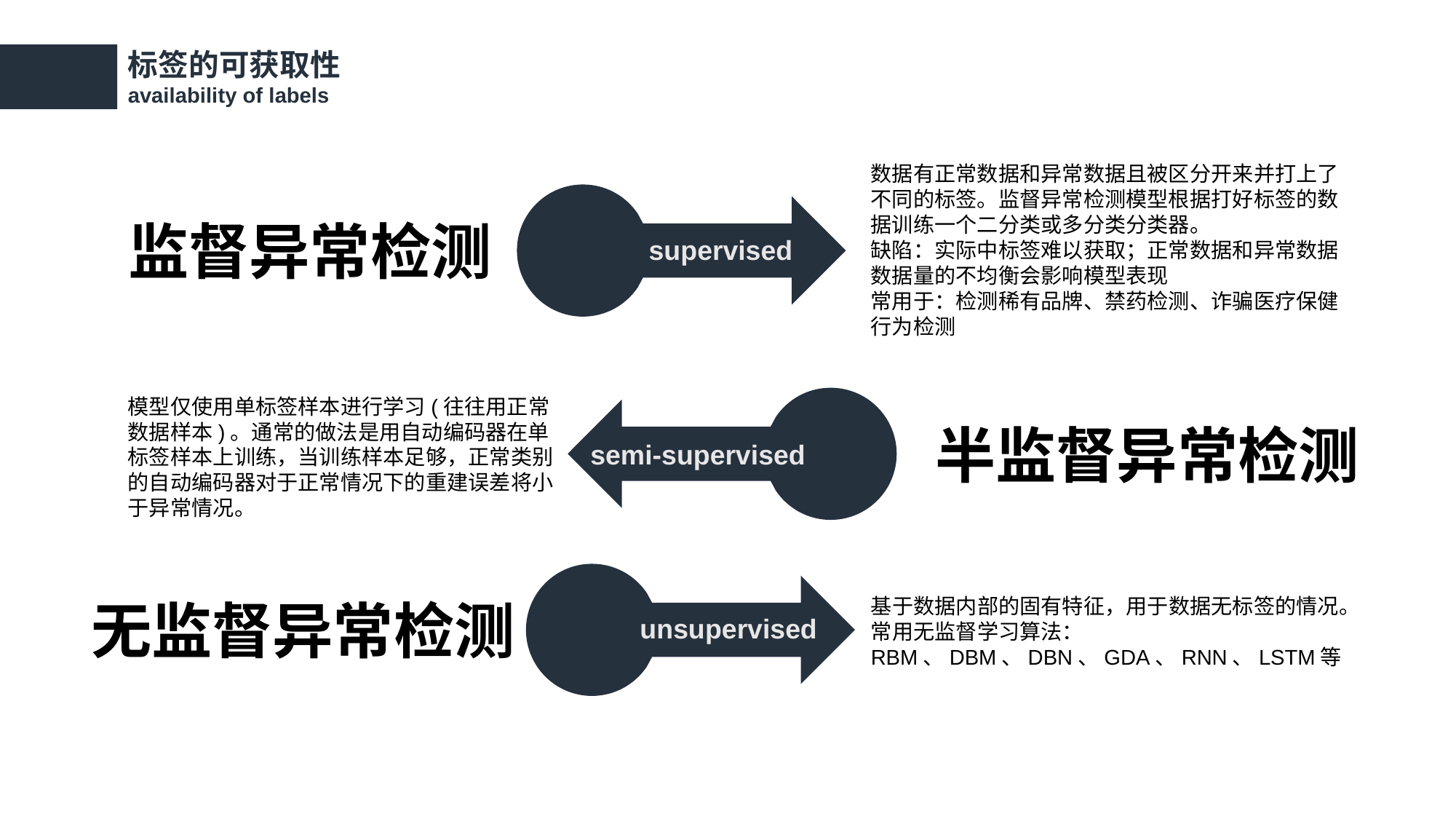

标签的可获取性
availability of labels

数据有正常数据和异常数据且被区分开来并打上了不同的标签。监督异常检测模型根据打好标签的数据训练一个二分类或多分类分类器。
缺陷：实际中标签难以获取；正常数据和异常数据数据量的不均衡会影响模型表现
常用于：检测稀有品牌、禁药检测、诈骗医疗保健行为检测

 supervised
监督异常检测
模型仅使用单标签样本进行学习(往往用正常数据样本)。通常的做法是用自动编码器在单标签样本上训练，当训练样本足够，正常类别的自动编码器对于正常情况下的重建误差将小于异常情况。

semi-supervised
半监督异常检测

unsupervised
无监督异常检测
基于数据内部的固有特征，用于数据无标签的情况。
常用无监督学习算法：RBM、DBM、DBN、GDA、RNN、LSTM等